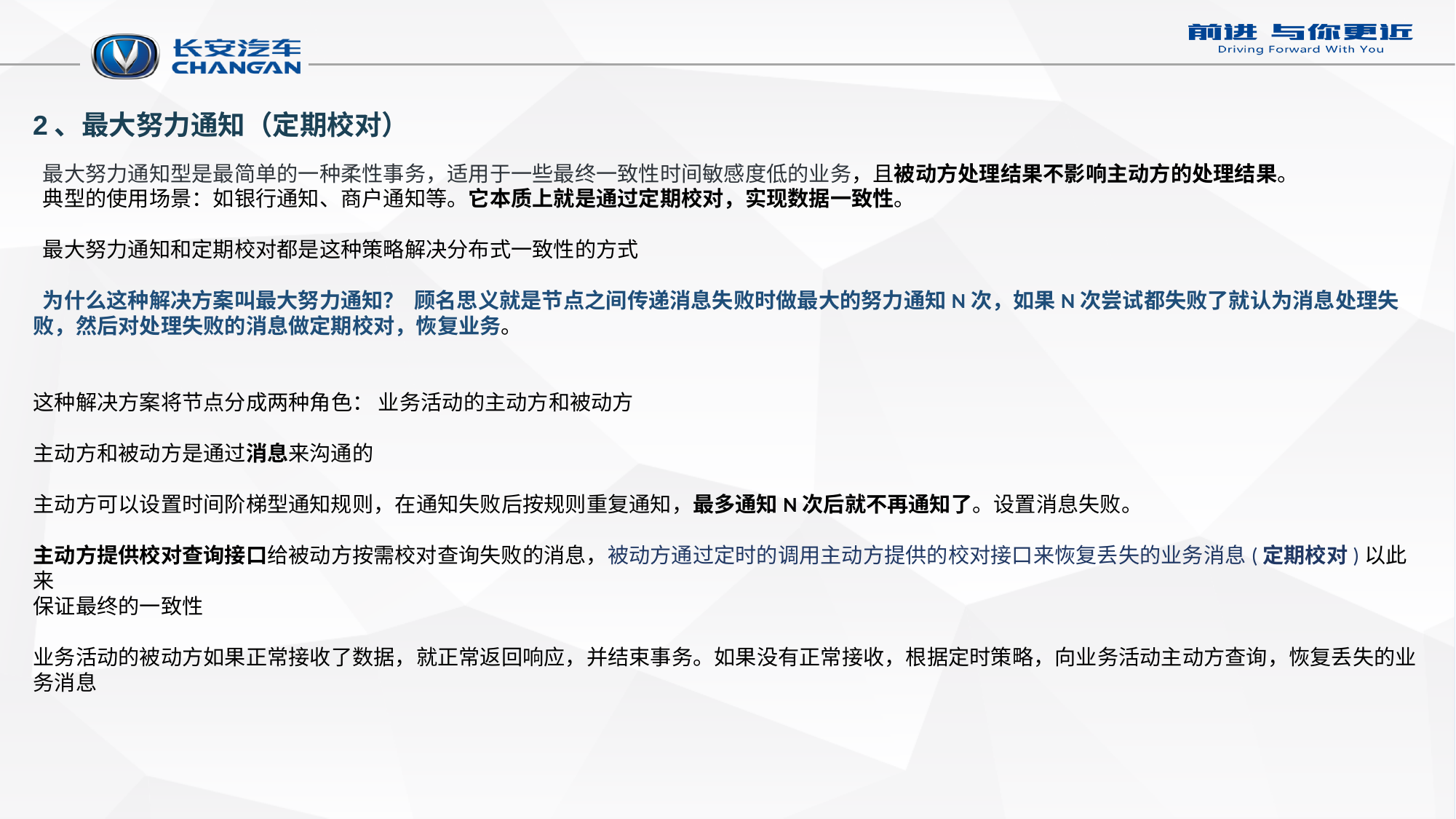

2、最大努力通知（定期校对）
 最大努力通知型是最简单的一种柔性事务，适用于一些最终一致性时间敏感度低的业务，且被动方处理结果不影响主动方的处理结果。
 典型的使用场景：如银行通知、商户通知等。它本质上就是通过定期校对，实现数据一致性。

 最大努力通知和定期校对都是这种策略解决分布式一致性的方式

 为什么这种解决方案叫最大努力通知？  顾名思义就是节点之间传递消息失败时做最大的努力通知N次，如果N次尝试都失败了就认为消息处理失败，然后对处理失败的消息做定期校对，恢复业务。

这种解决方案将节点分成两种角色： 业务活动的主动方和被动方

主动方和被动方是通过消息来沟通的

主动方可以设置时间阶梯型通知规则，在通知失败后按规则重复通知，最多通知N次后就不再通知了。设置消息失败。

主动方提供校对查询接口给被动方按需校对查询失败的消息，被动方通过定时的调用主动方提供的校对接口来恢复丢失的业务消息(定期校对)以此来
保证最终的一致性

业务活动的被动方如果正常接收了数据，就正常返回响应，并结束事务。如果没有正常接收，根据定时策略，向业务活动主动方查询，恢复丢失的业务消息